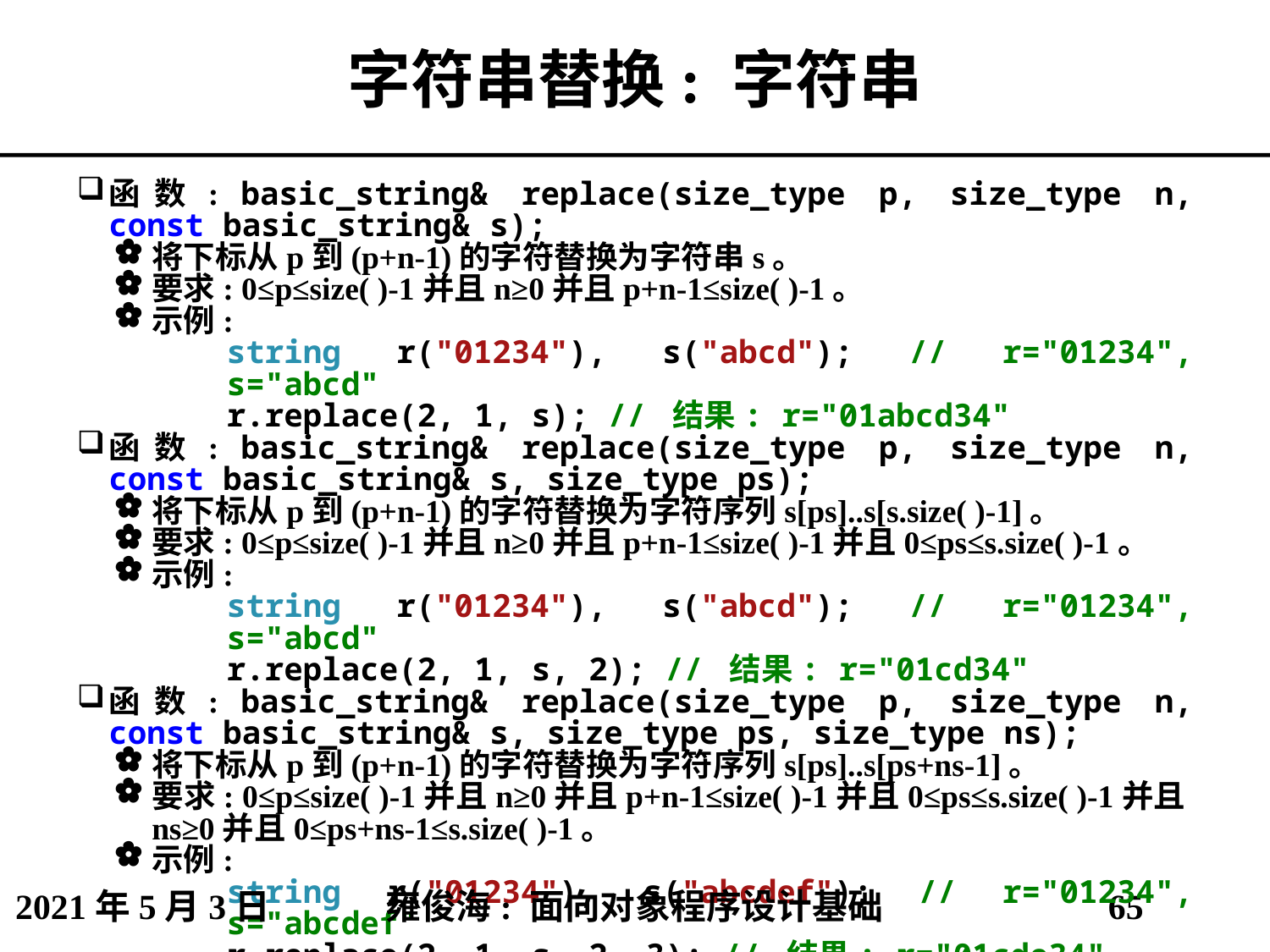

# 字符串替换: 字符串

函数: basic_string& replace(size_type p, size_type n, const basic_string& s);
将下标从p到(p+n-1)的字符替换为字符串s。
要求: 0≤p≤size( )-1并且n≥0并且p+n-1≤size( )-1。
示例:
string r("01234"), s("abcd"); // r="01234", s="abcd"
r.replace(2, 1, s); // 结果: r="01abcd34"
函数: basic_string& replace(size_type p, size_type n, const basic_string& s, size_type ps);
将下标从p到(p+n-1)的字符替换为字符序列s[ps]..s[s.size( )-1]。
要求: 0≤p≤size( )-1并且n≥0并且p+n-1≤size( )-1并且0≤ps≤s.size( )-1。
示例:
string r("01234"), s("abcd"); // r="01234", s="abcd"
r.replace(2, 1, s, 2); // 结果: r="01cd34"
函数: basic_string& replace(size_type p, size_type n, const basic_string& s, size_type ps, size_type ns);
将下标从p到(p+n-1)的字符替换为字符序列s[ps]..s[ps+ns-1]。
要求: 0≤p≤size( )-1并且n≥0并且p+n-1≤size( )-1并且0≤ps≤s.size( )-1并且ns≥0并且0≤ps+ns-1≤s.size( )-1。
示例:
string r("01234"), s("abcdef"); // r="01234", s="abcdef"
r.replace(2, 1, s, 2, 3); // 结果: r="01cde34"
2021年5月3日
雍俊海: 面向对象程序设计基础
65